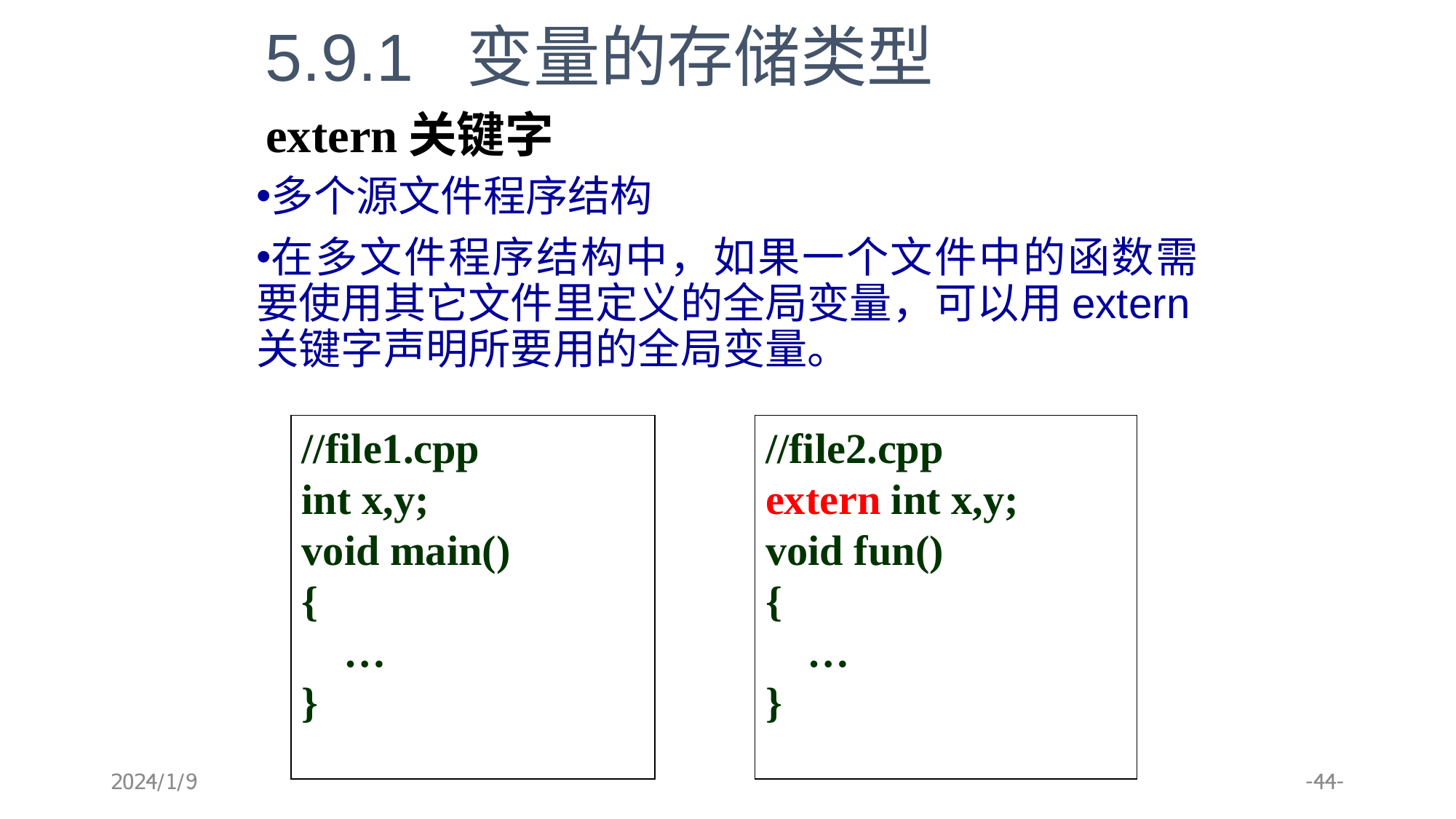

5.9.1  变量的存储类型
# extern关键字
多个源文件程序结构
在多文件程序结构中，如果一个文件中的函数需要使用其它文件里定义的全局变量，可以用extern关键字声明所要用的全局变量。
//file1.cpp
int x,y;
void main()
{
    …
}
//file2.cpp
extern int x,y;
void fun()
{
    …
}
2024/1/9
-44-